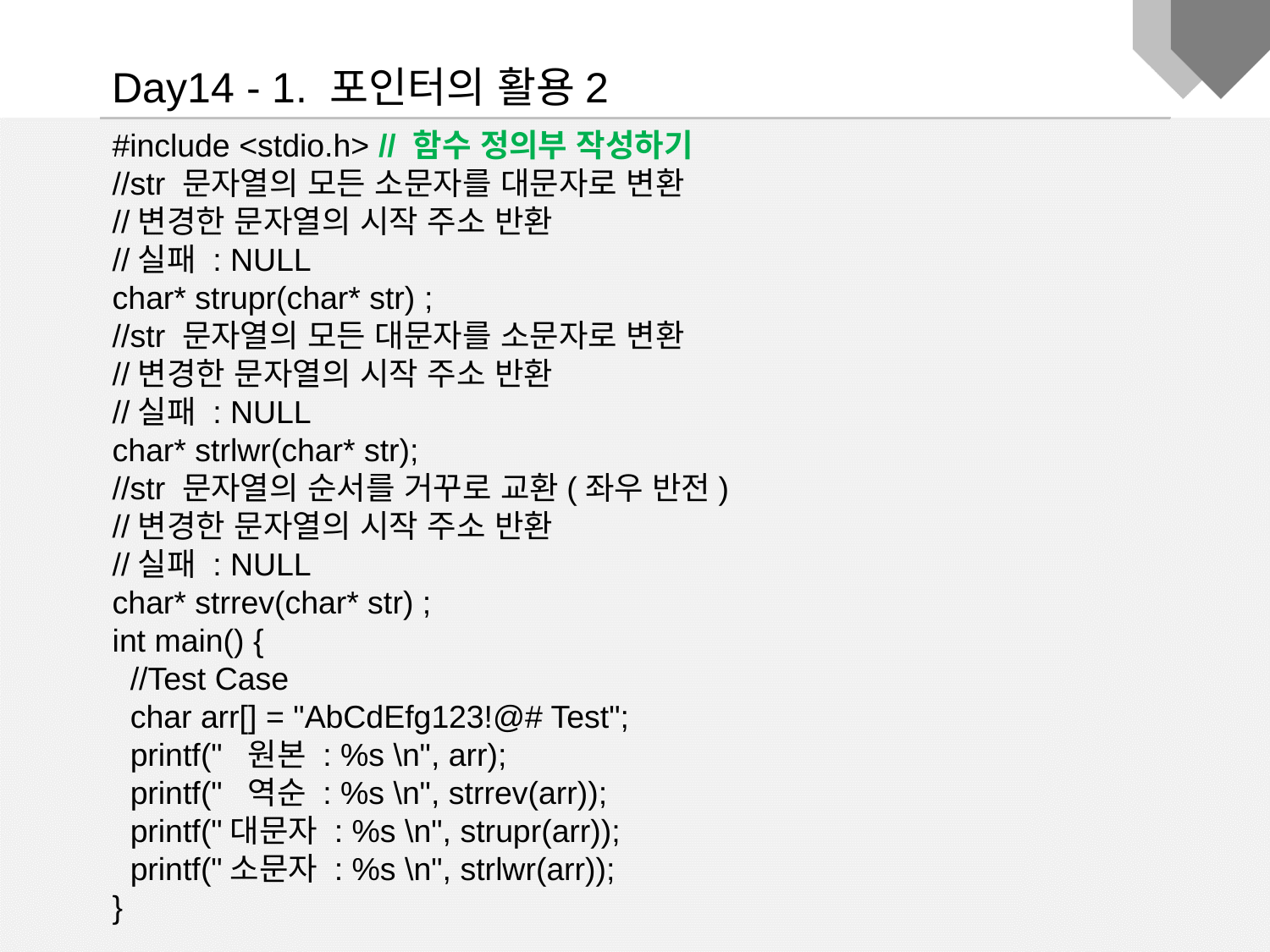

Day14 - 1. 포인터의 활용2
#include <stdio.h> // 함수 정의부 작성하기
//str 문자열의 모든 소문자를 대문자로 변환
//변경한 문자열의 시작 주소 반환
//실패 : NULL
char* strupr(char* str) ;
//str 문자열의 모든 대문자를 소문자로 변환
//변경한 문자열의 시작 주소 반환
//실패 : NULL
char* strlwr(char* str);
//str 문자열의 순서를 거꾸로 교환(좌우 반전)
//변경한 문자열의 시작 주소 반환
//실패 : NULL
char* strrev(char* str) ;
int main() {
  //Test Case
  char arr[] = "AbCdEfg123!@# Test";
  printf("  원본 : %s \n", arr);
  printf("  역순 : %s \n", strrev(arr));
  printf("대문자 : %s \n", strupr(arr));
  printf("소문자 : %s \n", strlwr(arr));
}